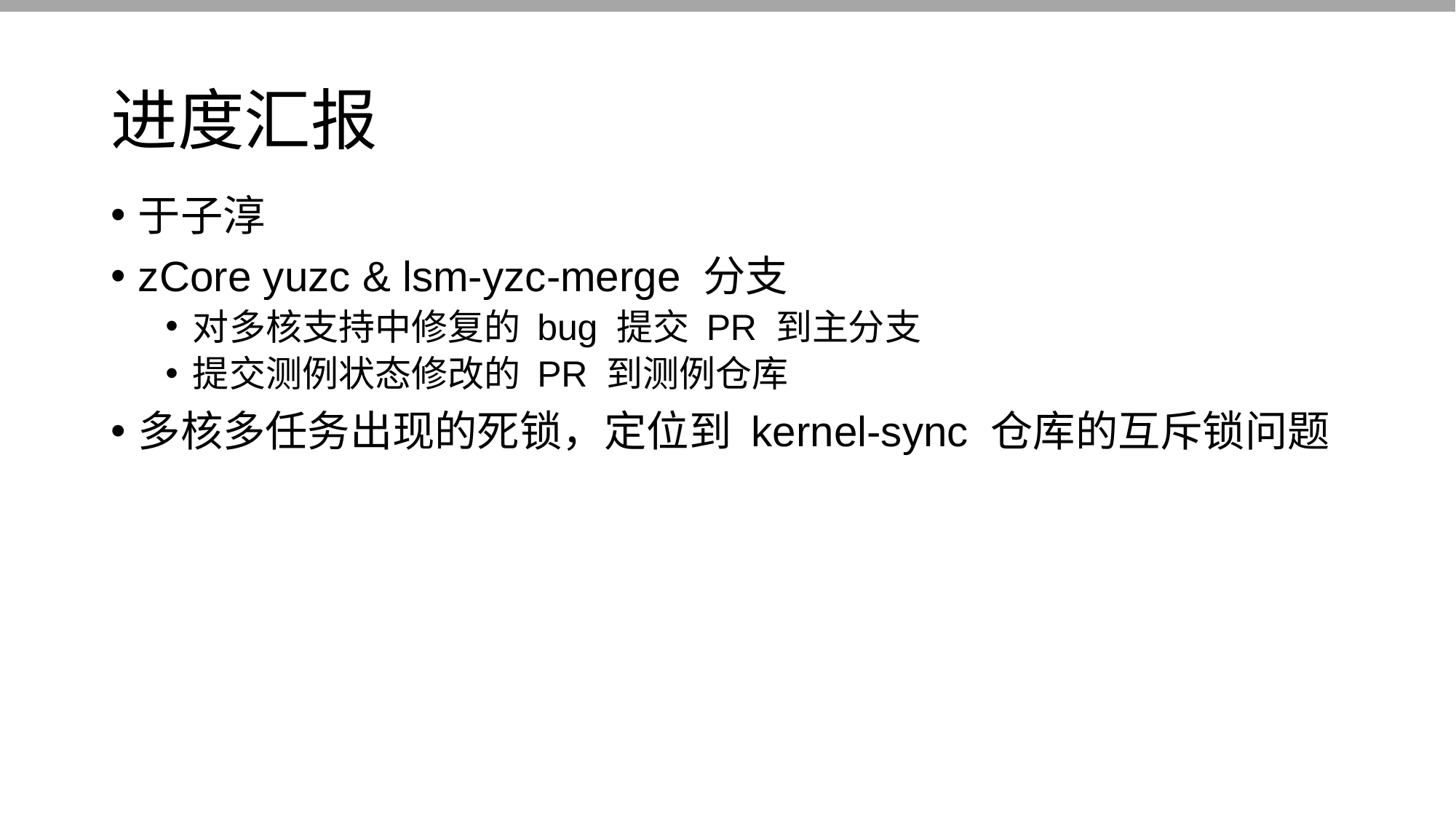

# 进度汇报
于子淳
zCore yuzc & lsm-yzc-merge 分支
对多核支持中修复的 bug 提交 PR 到主分支
提交测例状态修改的 PR 到测例仓库
多核多任务出现的死锁，定位到 kernel-sync 仓库的互斥锁问题
2